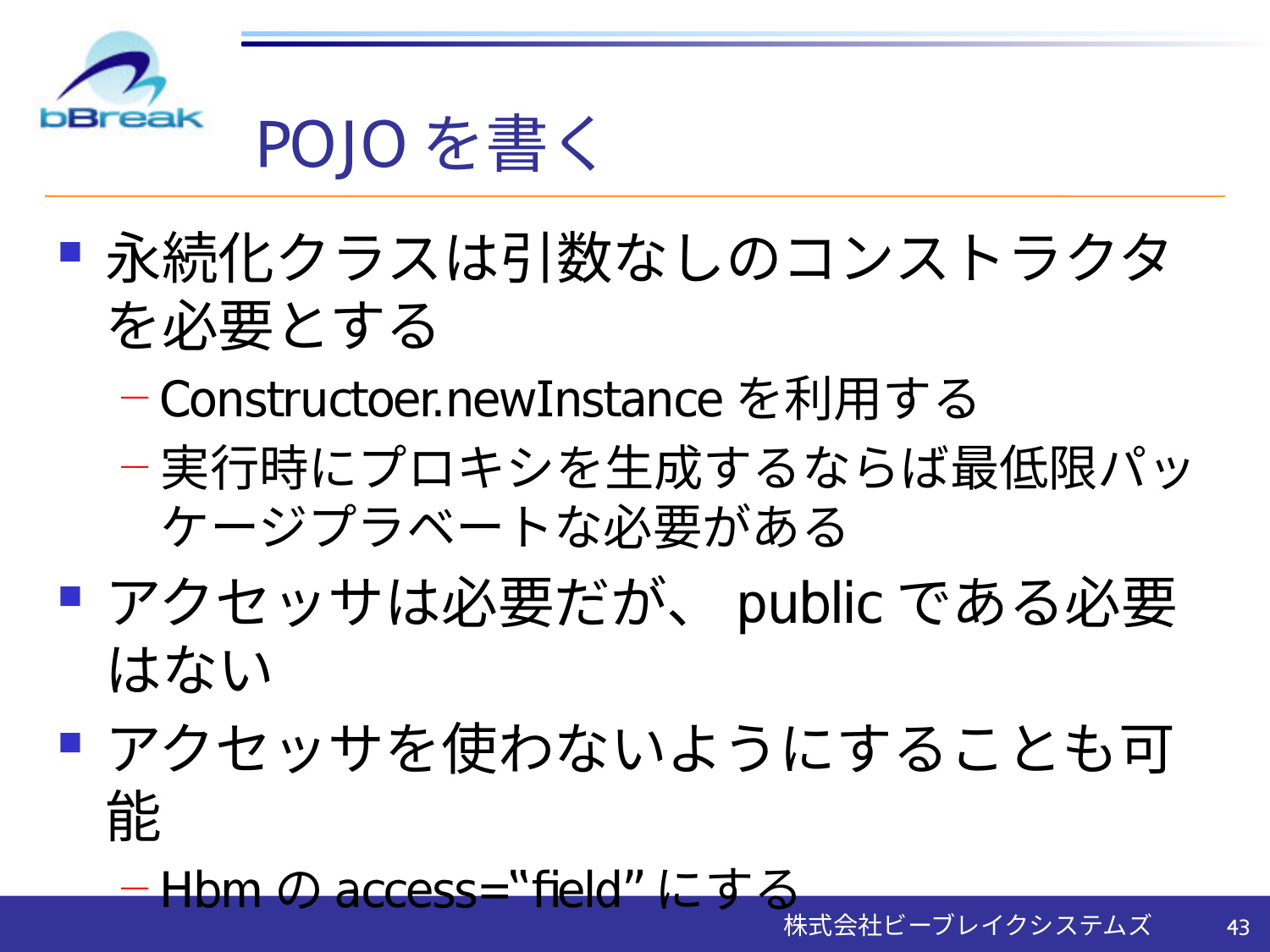

# POJOを書く
永続化クラスは引数なしのコンストラクタを必要とする
Constructoer.newInstanceを利用する
実行時にプロキシを生成するならば最低限パッケージプラベートな必要がある
アクセッサは必要だが、publicである必要はない
アクセッサを使わないようにすることも可能
Hbmのaccess=“field”にする